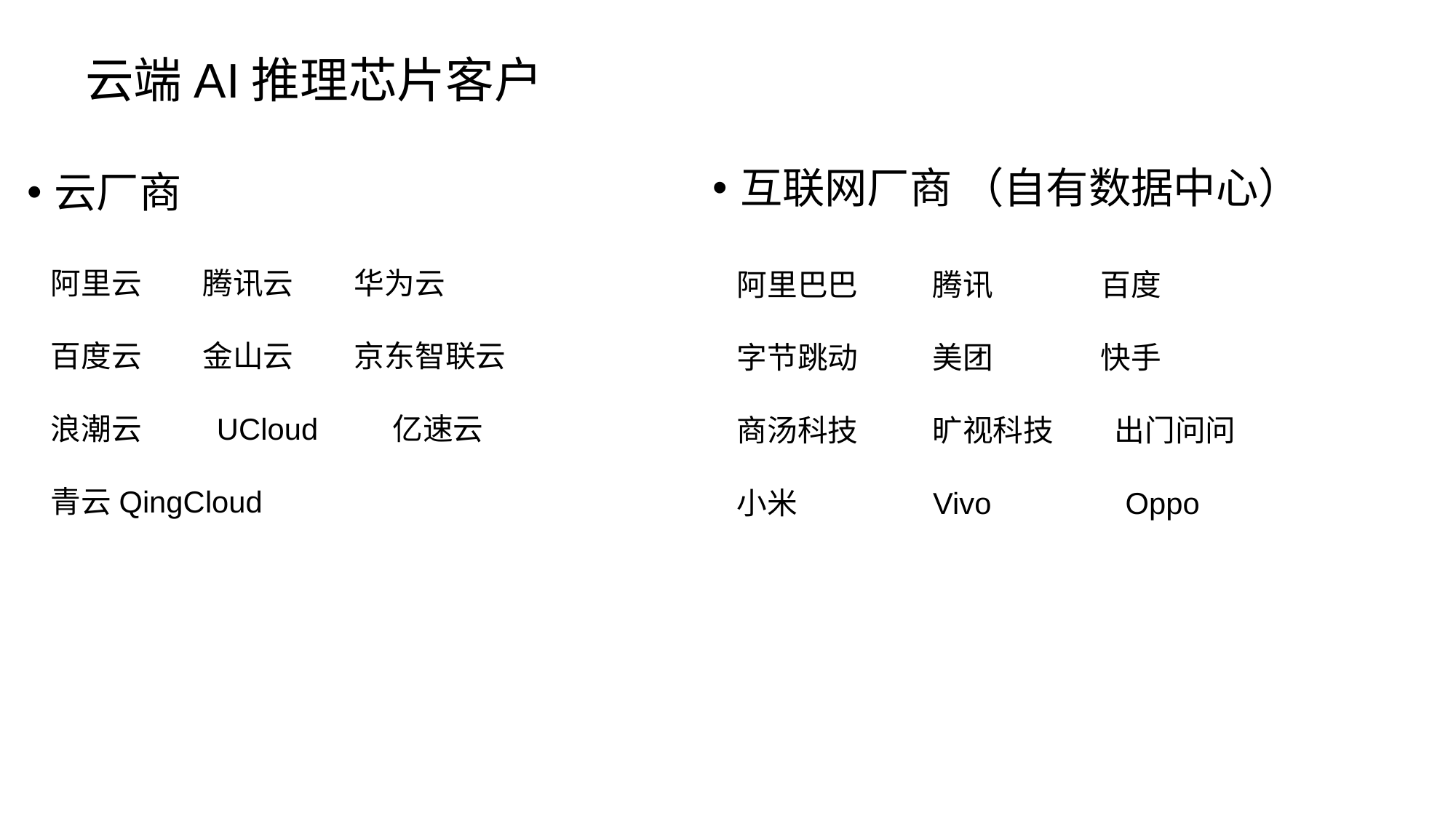

# 云端AI推理芯片客户
互联网厂商 （自有数据中心）
云厂商

阿里云         腾讯云         华为云

百度云         金山云         京东智联云

浪潮云          UCloud        亿速云

青云QingCloud
阿里巴巴           腾讯                百度

字节跳动           美团                快手

商汤科技           旷视科技         出门问问

小米                   Vivo                Oppo